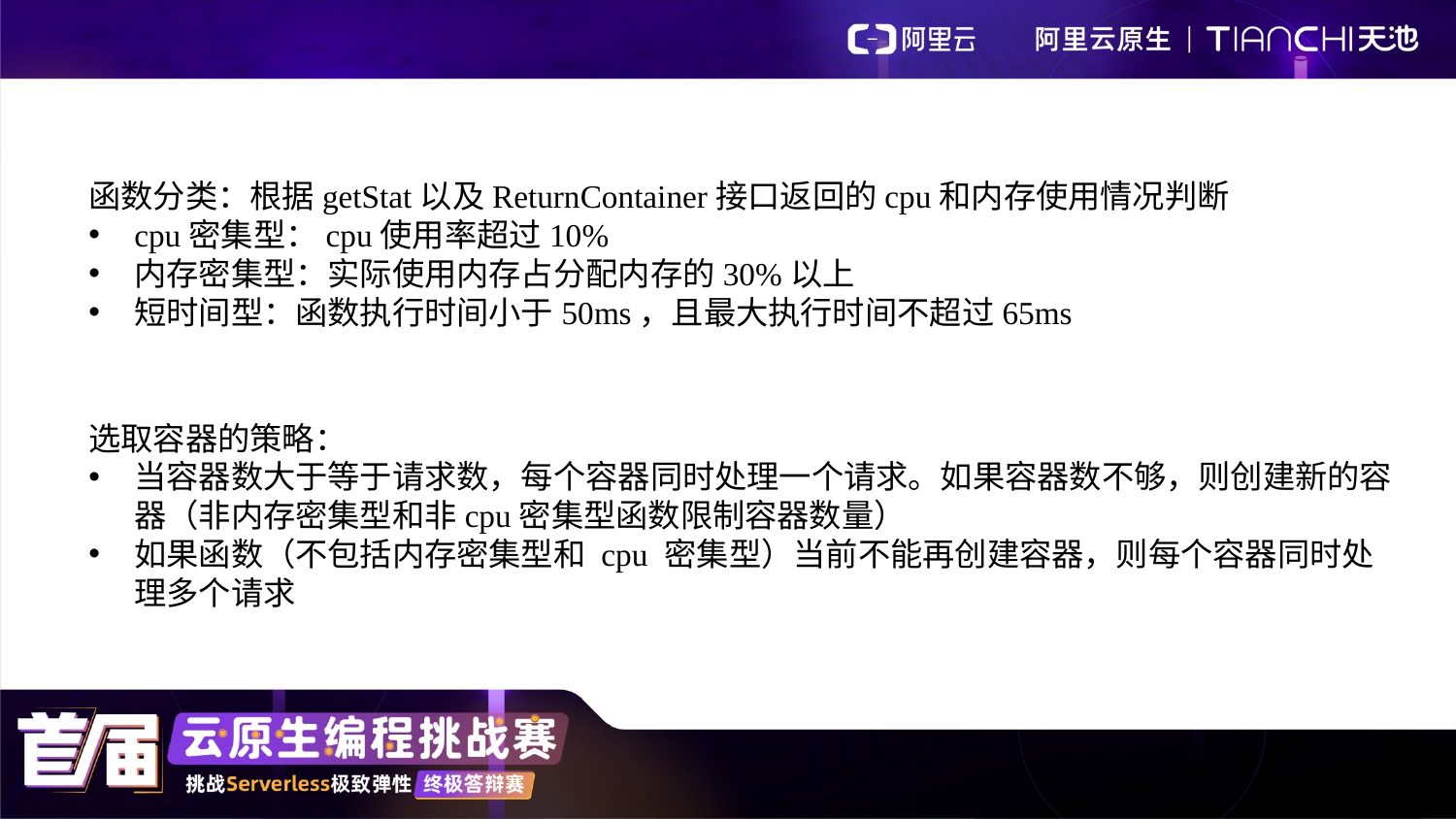

函数分类：根据getStat以及ReturnContainer接口返回的cpu和内存使用情况判断
cpu密集型：cpu使用率超过10%
内存密集型：实际使用内存占分配内存的30%以上
短时间型：函数执行时间小于50ms，且最大执行时间不超过65ms
选取容器的策略：
当容器数大于等于请求数，每个容器同时处理一个请求。如果容器数不够，则创建新的容器（非内存密集型和非cpu密集型函数限制容器数量）
如果函数（不包括内存密集型和 cpu 密集型）当前不能再创建容器，则每个容器同时处理多个请求